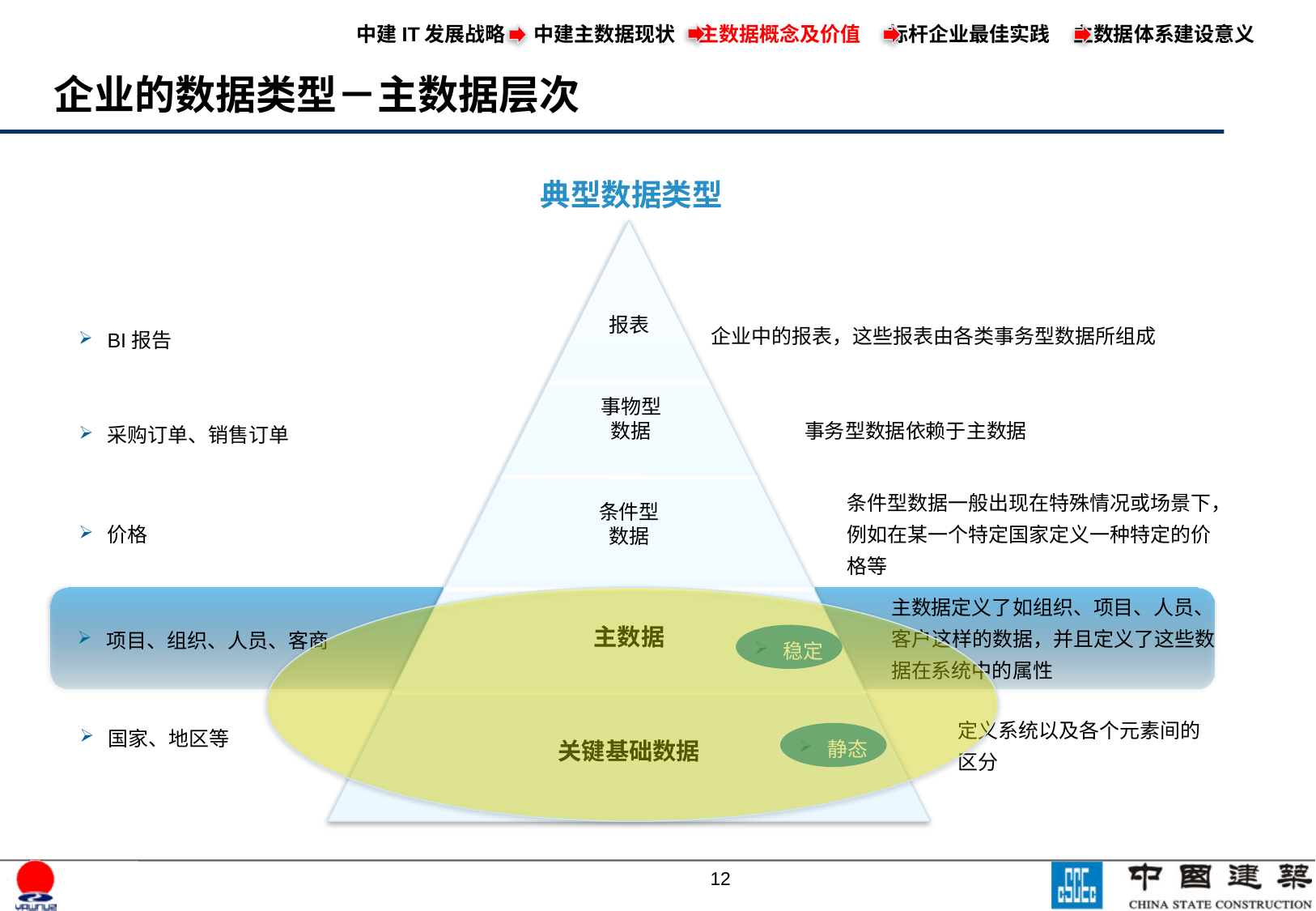

中建IT发展战略      中建主数据现状     主数据概念及价值      标杆企业最佳实践     主数据体系建设意义

企业的数据类型－主数据层次
典型数据类型

报表
企业中的报表，这些报表由各类事务型数据所组成
BI报告

事物型
数据
事务型数据依赖于主数据
采购订单、销售订单

条件型数据一般出现在特殊情况或场景下，例如在某一个特定国家定义一种特定的价格等
条件型
数据
价格

主数据定义了如组织、项目、人员、客户这样的数据，并且定义了这些数据在系统中的属性

项目、组织、人员、客商
主数据
稳定

定义系统以及各个元素间的区分
国家、地区等
静态
关键基础数据
12